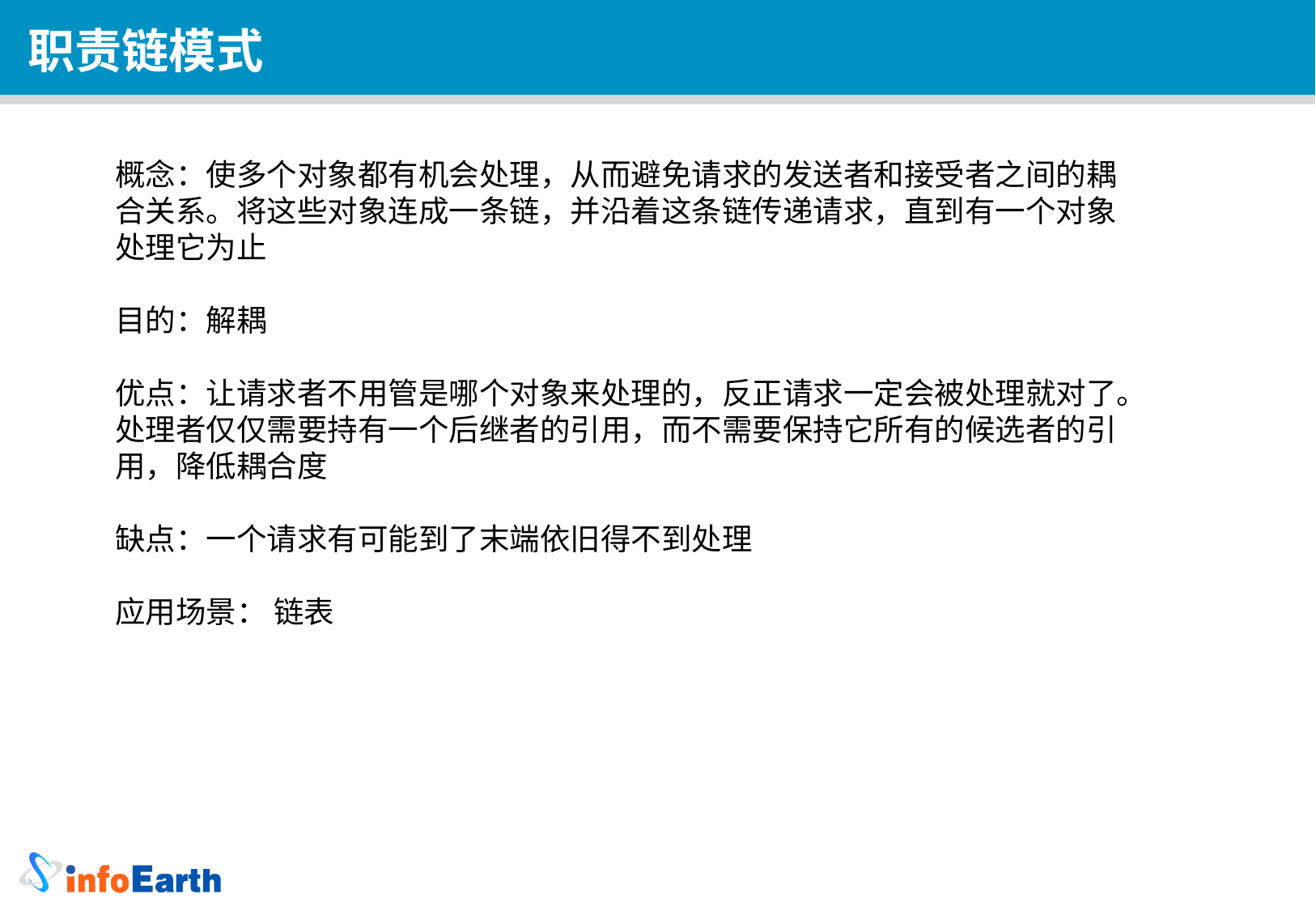

职责链模式
概念：使多个对象都有机会处理，从而避免请求的发送者和接受者之间的耦合关系。将这些对象连成一条链，并沿着这条链传递请求，直到有一个对象处理它为止

目的：解耦

优点：让请求者不用管是哪个对象来处理的，反正请求一定会被处理就对了。
处理者仅仅需要持有一个后继者的引用，而不需要保持它所有的候选者的引用，降低耦合度

缺点：一个请求有可能到了末端依旧得不到处理

应用场景： 链表